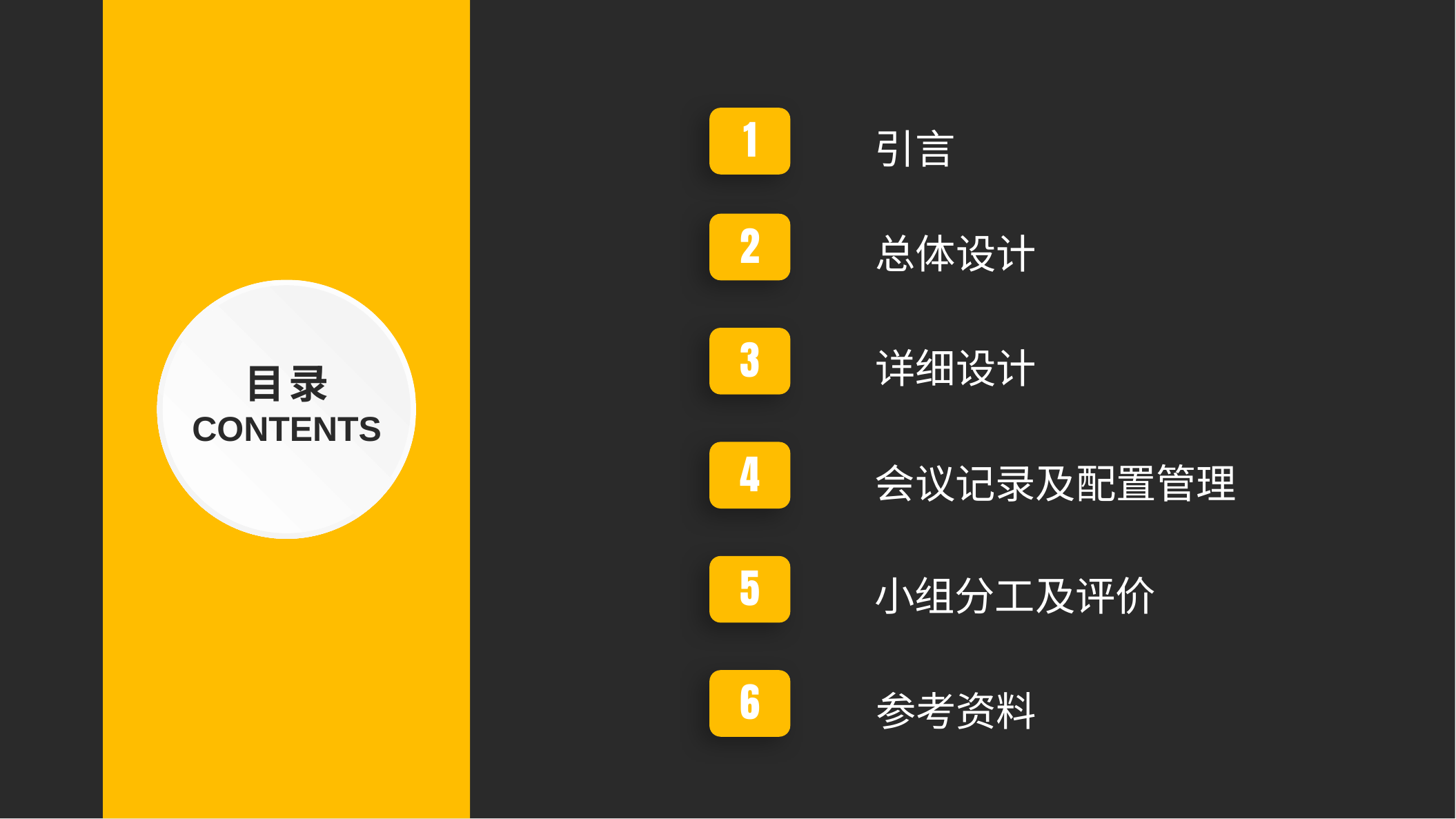

1
引言
2
总体设计

目录
contents
3
详细设计
4
会议记录及配置管理
5
小组分工及评价
6
参考资料